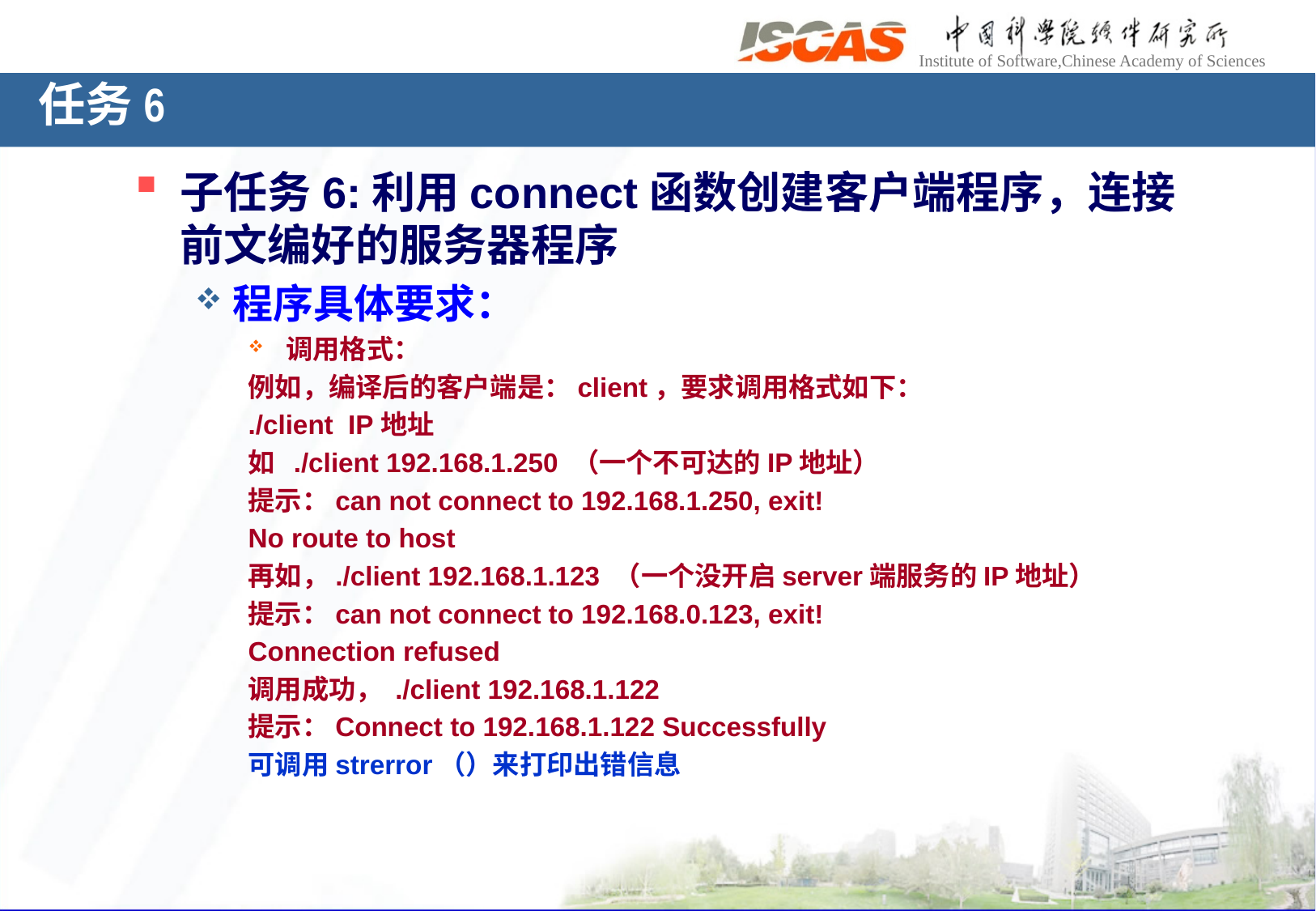

# 任务6
子任务6:利用connect函数创建客户端程序，连接前文编好的服务器程序
程序具体要求：
调用格式：
例如，编译后的客户端是：client，要求调用格式如下：
./client  IP地址
如  ./client 192.168.1.250 （一个不可达的IP地址）
提示：can not connect to 192.168.1.250, exit!
No route to host
再如，./client 192.168.1.123 （一个没开启server端服务的IP地址）
提示：can not connect to 192.168.0.123, exit!
Connection refused
调用成功， ./client 192.168.1.122
提示：Connect to 192.168.1.122 Successfully
可调用strerror（）来打印出错信息